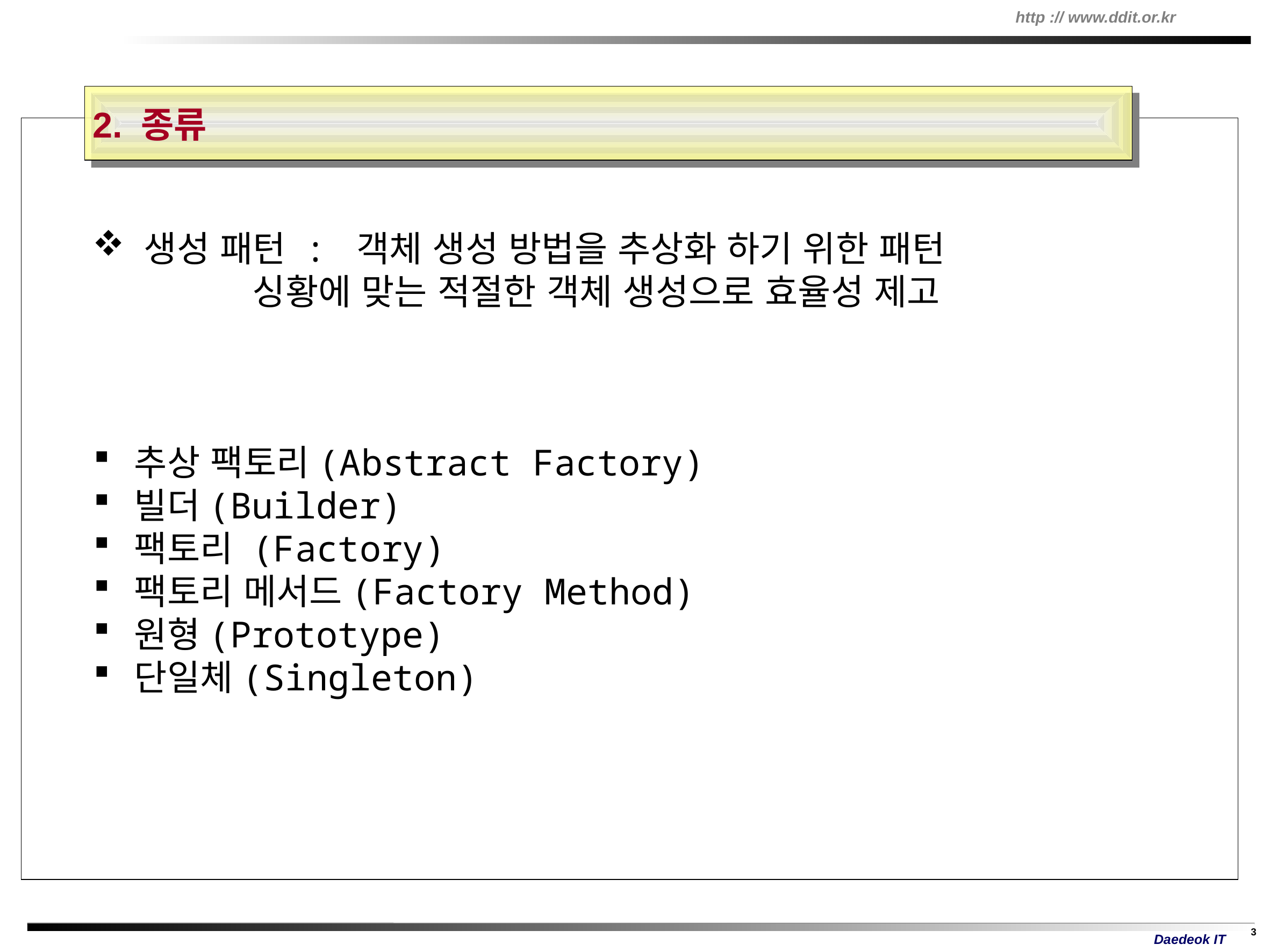

2. 종류

 생성 패턴 : 객체 생성 방법을 추상화 하기 위한 패턴
               싱황에 맞는 적절한 객체 생성으로 효율성 제고
추상 팩토리(Abstract Factory)
빌더(Builder)
팩토리 (Factory)
팩토리 메서드(Factory Method)
원형(Prototype)
단일체(Singleton)